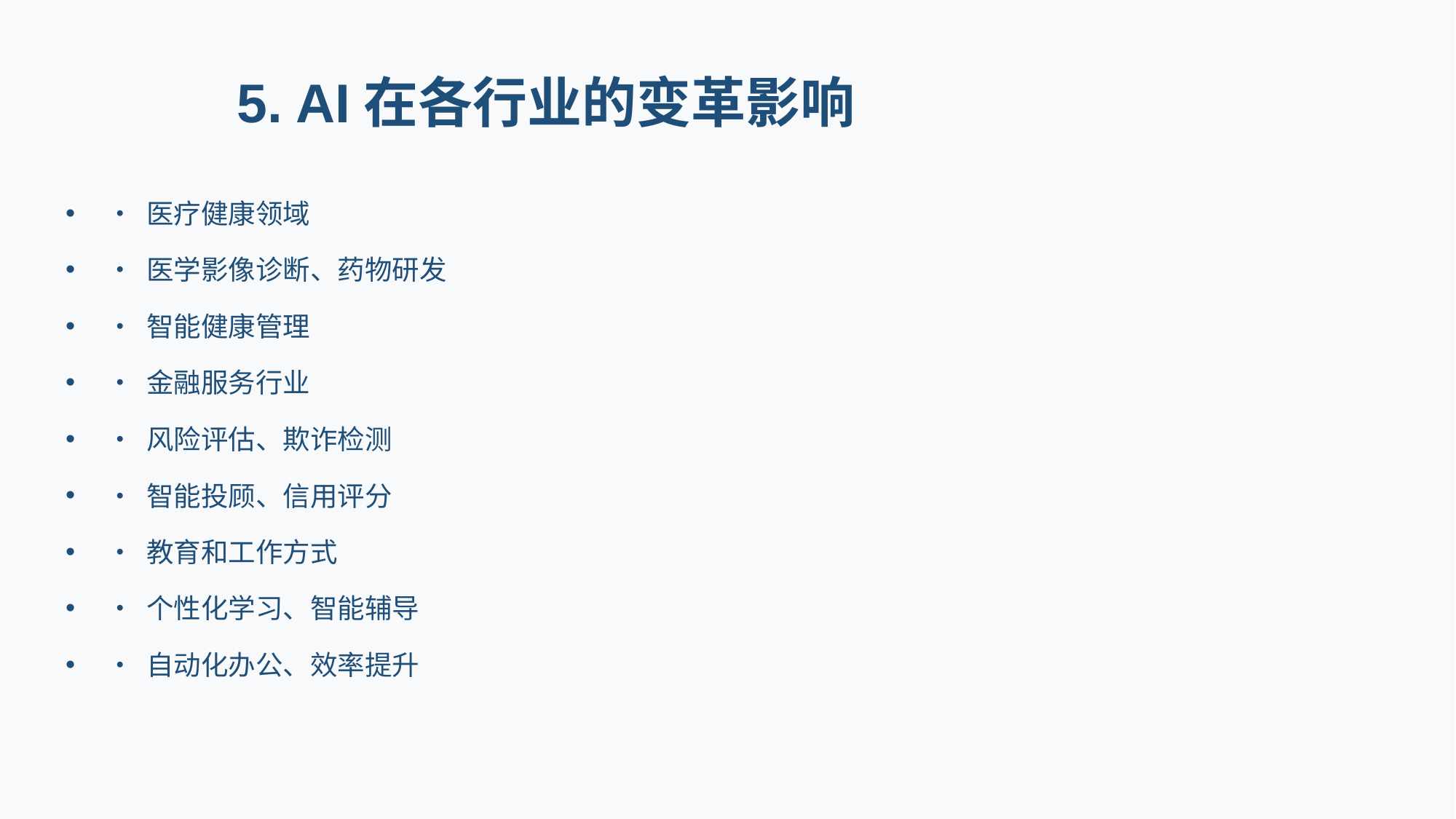

# 5. AI在各行业的变革影响
• 医疗健康领域
• 医学影像诊断、药物研发
• 智能健康管理
• 金融服务行业
• 风险评估、欺诈检测
• 智能投顾、信用评分
• 教育和工作方式
• 个性化学习、智能辅导
• 自动化办公、效率提升